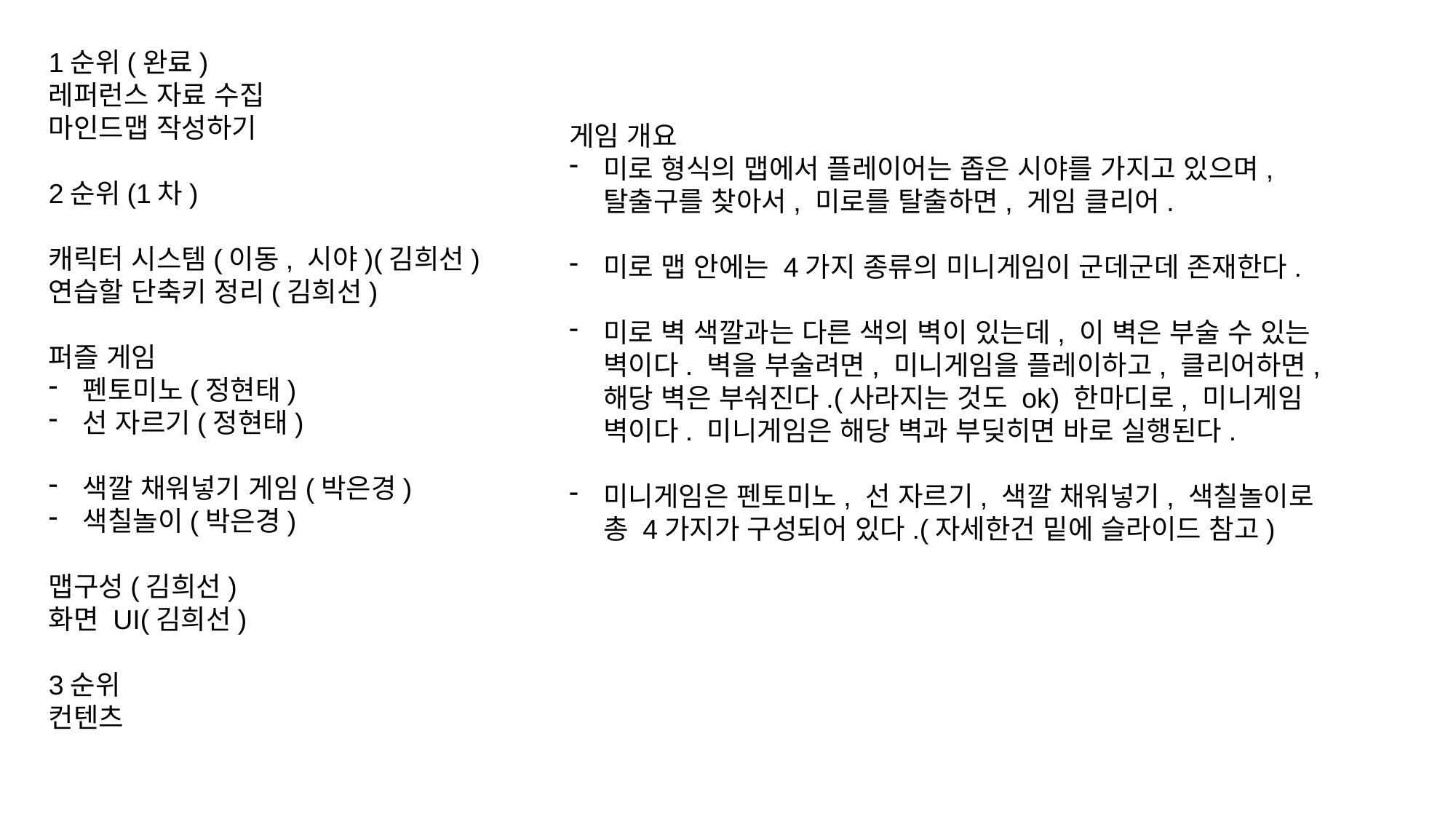

1순위(완료)
레퍼런스 자료 수집
마인드맵 작성하기

2순위(1차)

캐릭터 시스템(이동, 시야)(김희선)
연습할 단축키 정리(김희선)

퍼즐 게임
펜토미노(정현태)
선 자르기(정현태)

색깔 채워넣기 게임(박은경)
색칠놀이(박은경)

맵구성(김희선)
화면 UI(김희선)

3순위
컨텐츠

게임 개요
미로 형식의 맵에서 플레이어는 좁은 시야를 가지고 있으며, 탈출구를 찾아서, 미로를 탈출하면, 게임 클리어.

미로 맵 안에는 4가지 종류의 미니게임이 군데군데 존재한다.

미로 벽 색깔과는 다른 색의 벽이 있는데, 이 벽은 부술 수 있는 벽이다. 벽을 부술려면, 미니게임을 플레이하고, 클리어하면, 해당 벽은 부숴진다.(사라지는 것도 ok) 한마디로, 미니게임 벽이다. 미니게임은 해당 벽과 부딪히면 바로 실행된다.

미니게임은 펜토미노, 선 자르기, 색깔 채워넣기, 색칠놀이로 총 4가지가 구성되어 있다.(자세한건 밑에 슬라이드 참고)